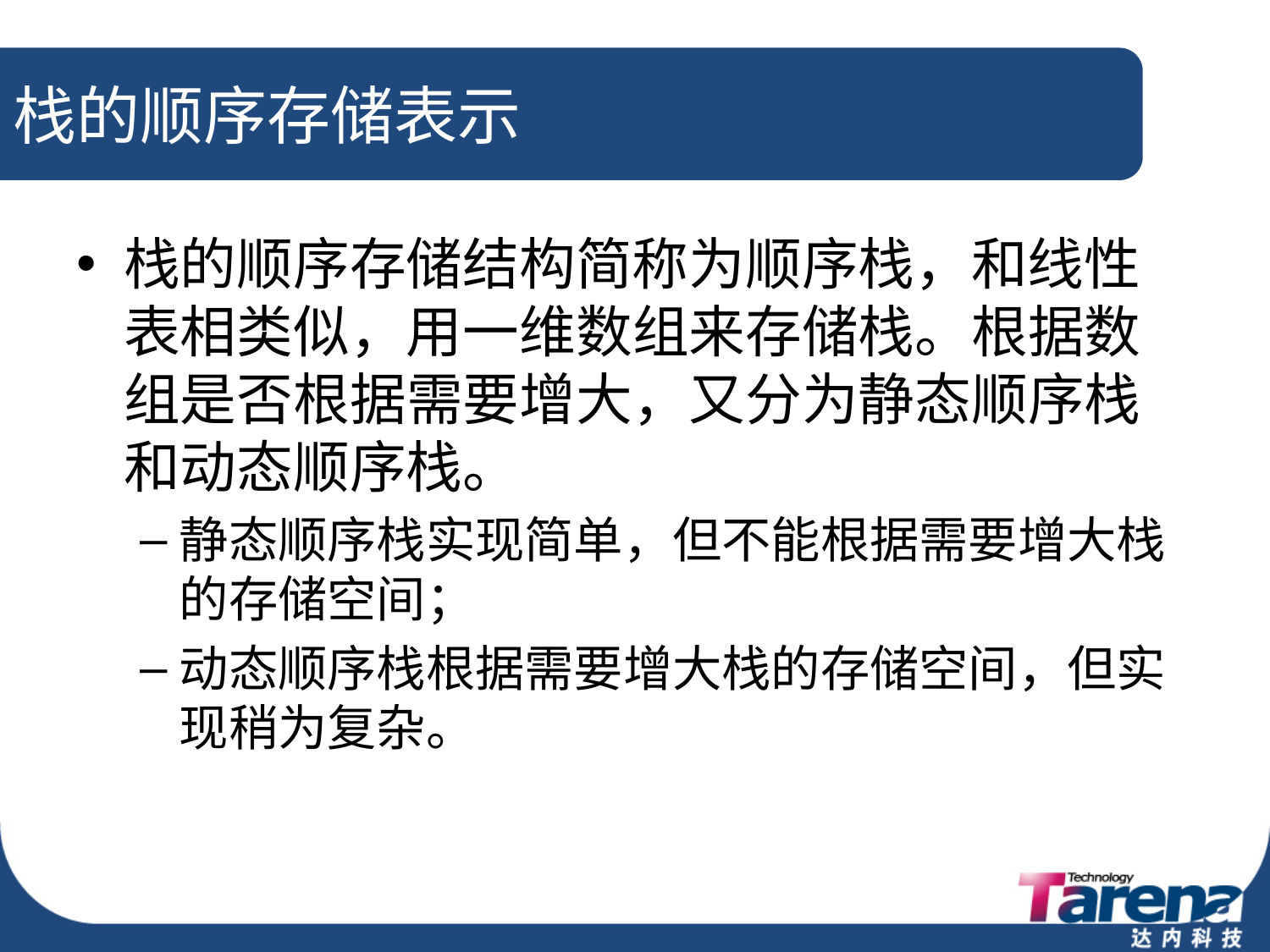

# 栈的顺序存储表示
栈的顺序存储结构简称为顺序栈，和线性表相类似，用一维数组来存储栈。根据数组是否根据需要增大，又分为静态顺序栈和动态顺序栈。
静态顺序栈实现简单，但不能根据需要增大栈的存储空间；
动态顺序栈根据需要增大栈的存储空间，但实现稍为复杂。